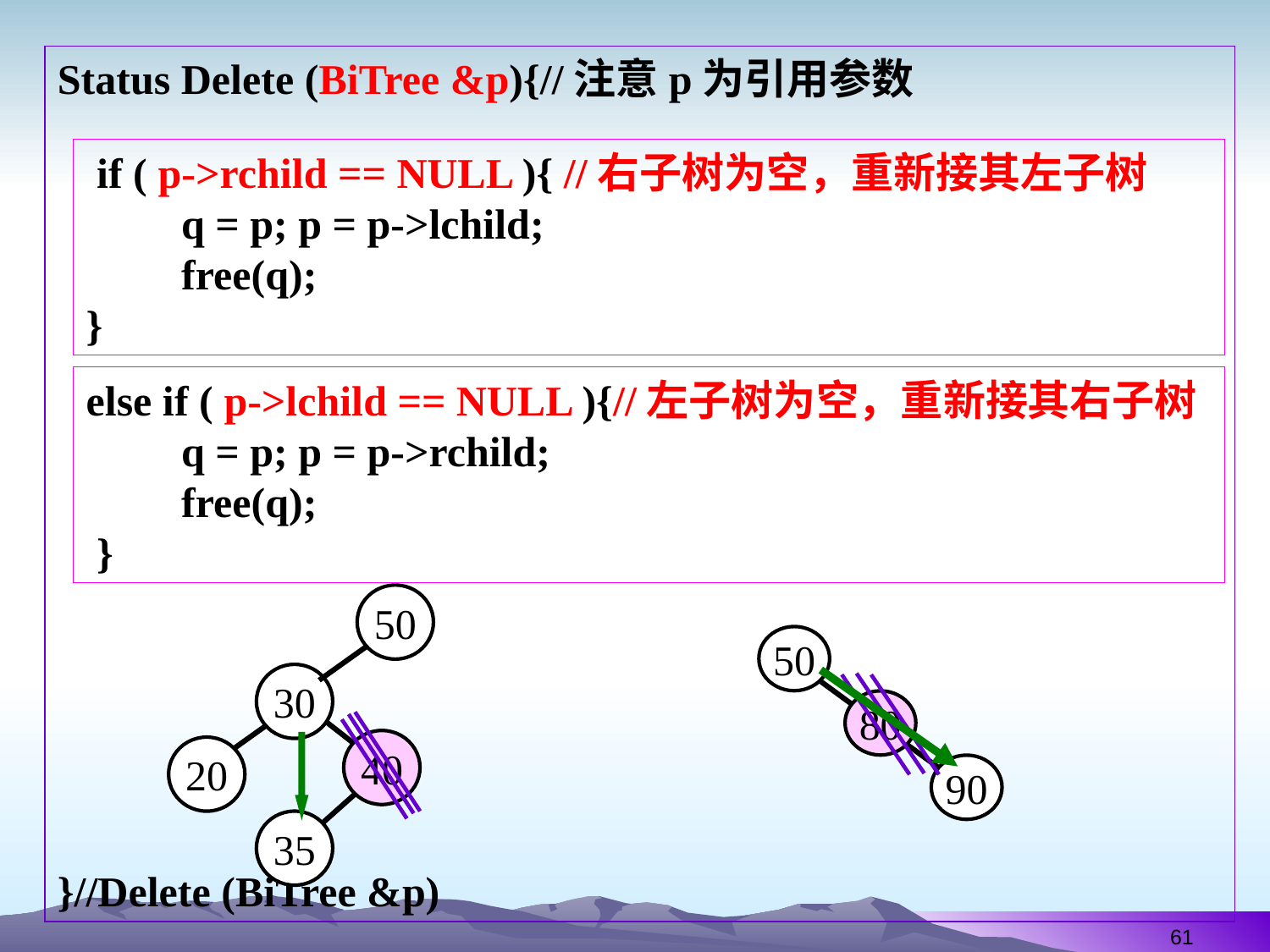

Status Delete (BiTree &p){//注意p为引用参数

}//Delete (BiTree &p)
 if ( p->rchild == NULL ){ //右子树为空，重新接其左子树
         q = p; p = p->lchild;
         free(q);
}
else if ( p->lchild == NULL ){//左子树为空，重新接其右子树
         q = p; p = p->rchild;
         free(q);
 }
50

30

40

20

35
50

80
90
61